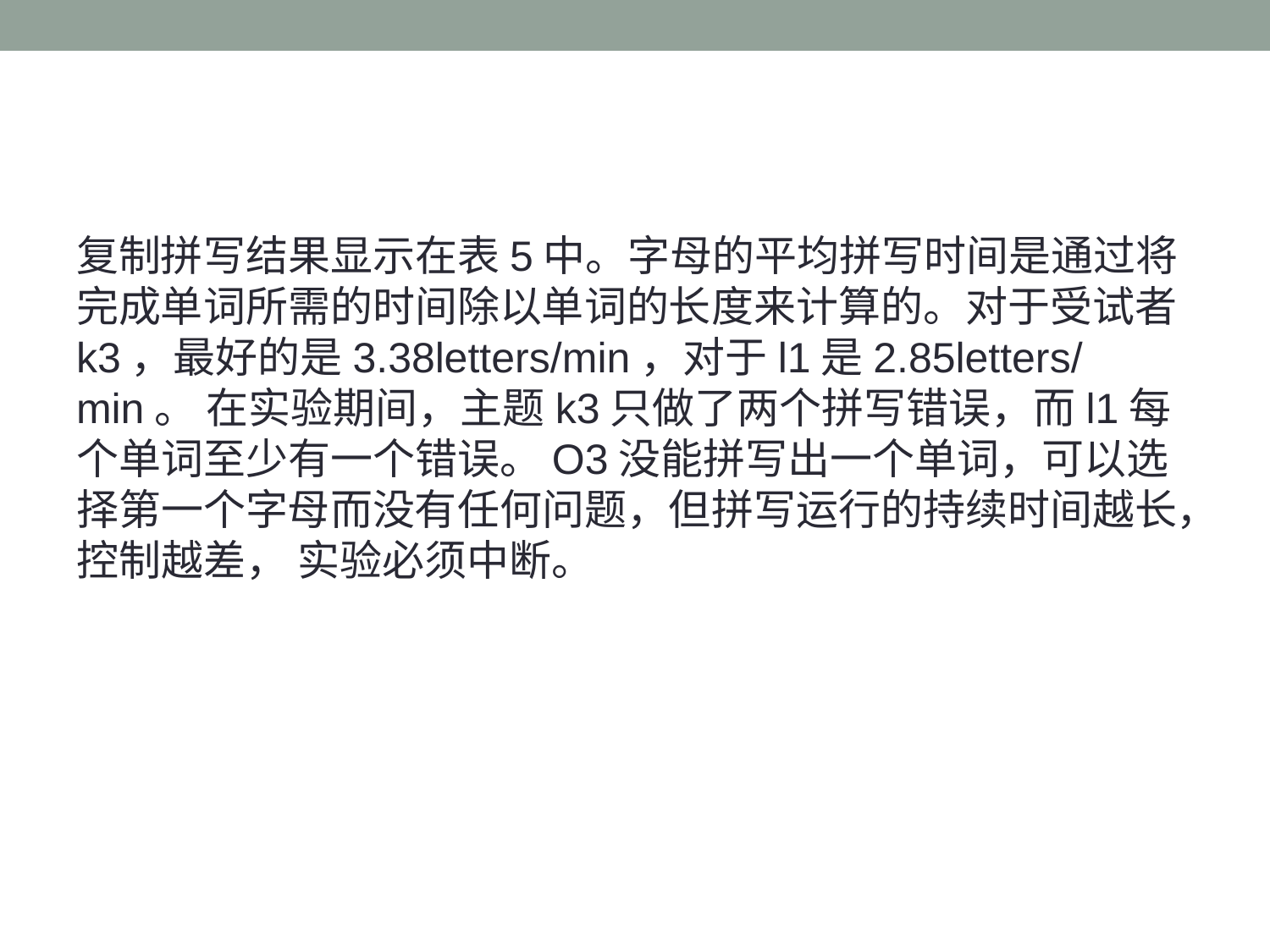

#
复制拼写结果显示在表5中。字母的平均拼写时间是通过将完成单词所需的时间除以单词的长度来计算的。对于受试者k3，最好的是3.38letters/min，对于l1是2.85letters/min。 在实验期间，主题k3只做了两个拼写错误，而l1每个单词至少有一个错误。O3没能拼写出一个单词，可以选择第一个字母而没有任何问题，但拼写运行的持续时间越长，控制越差， 实验必须中断。